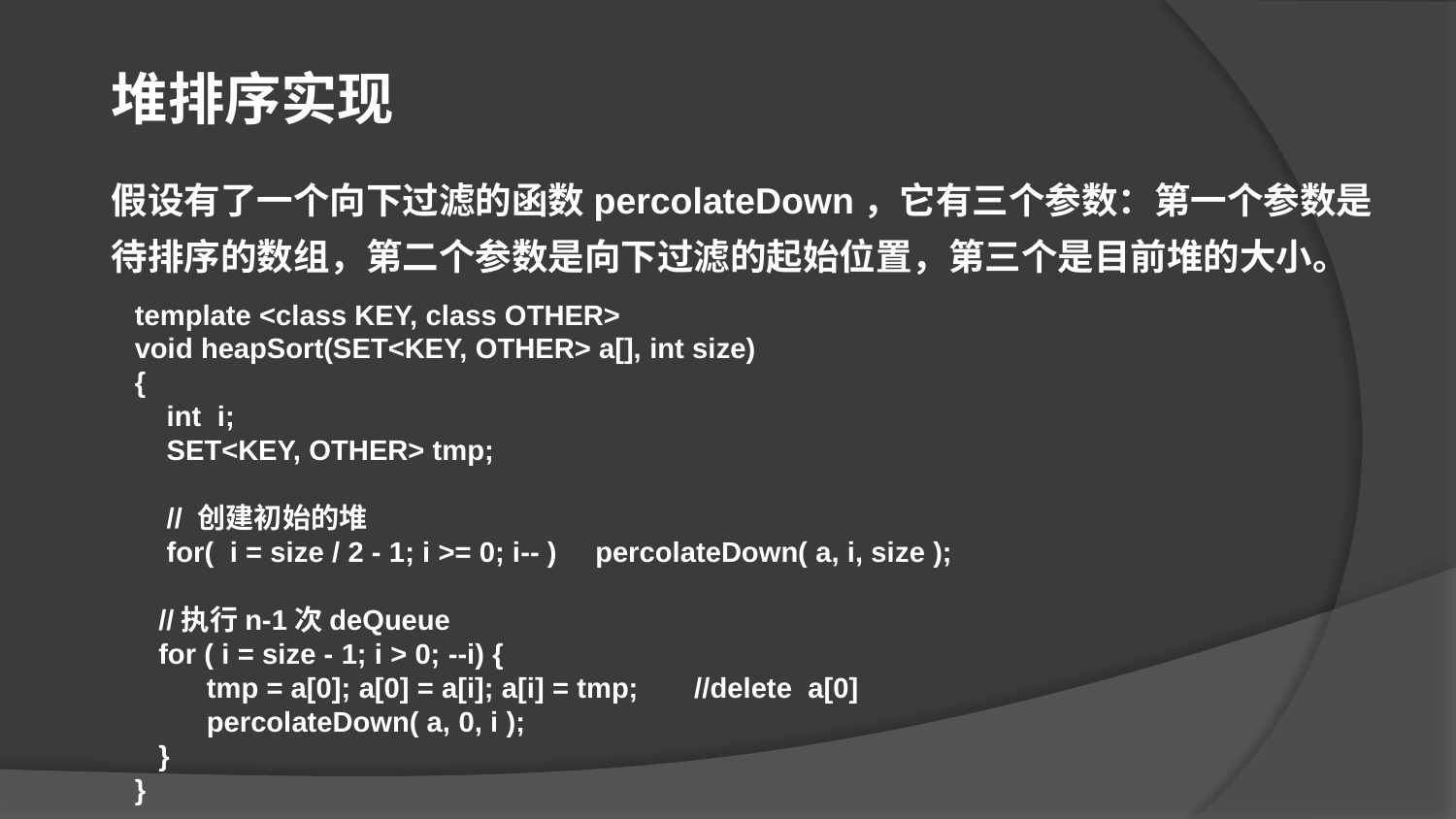

堆排序实现
假设有了一个向下过滤的函数percolateDown，它有三个参数：第一个参数是待排序的数组，第二个参数是向下过滤的起始位置，第三个是目前堆的大小。
template <class KEY, class OTHER>
void heapSort(SET<KEY, OTHER> a[], int size)
{
    int  i;
    SET<KEY, OTHER> tmp;

    // 创建初始的堆
    for(  i = size / 2 - 1; i >= 0; i-- )	   percolateDown( a, i, size );

   //执行n-1次deQueue
   for ( i = size - 1; i > 0; --i) {
         tmp = a[0]; a[0] = a[i]; a[i] = tmp;       //delete  a[0]
         percolateDown( a, 0, i );
   }
}